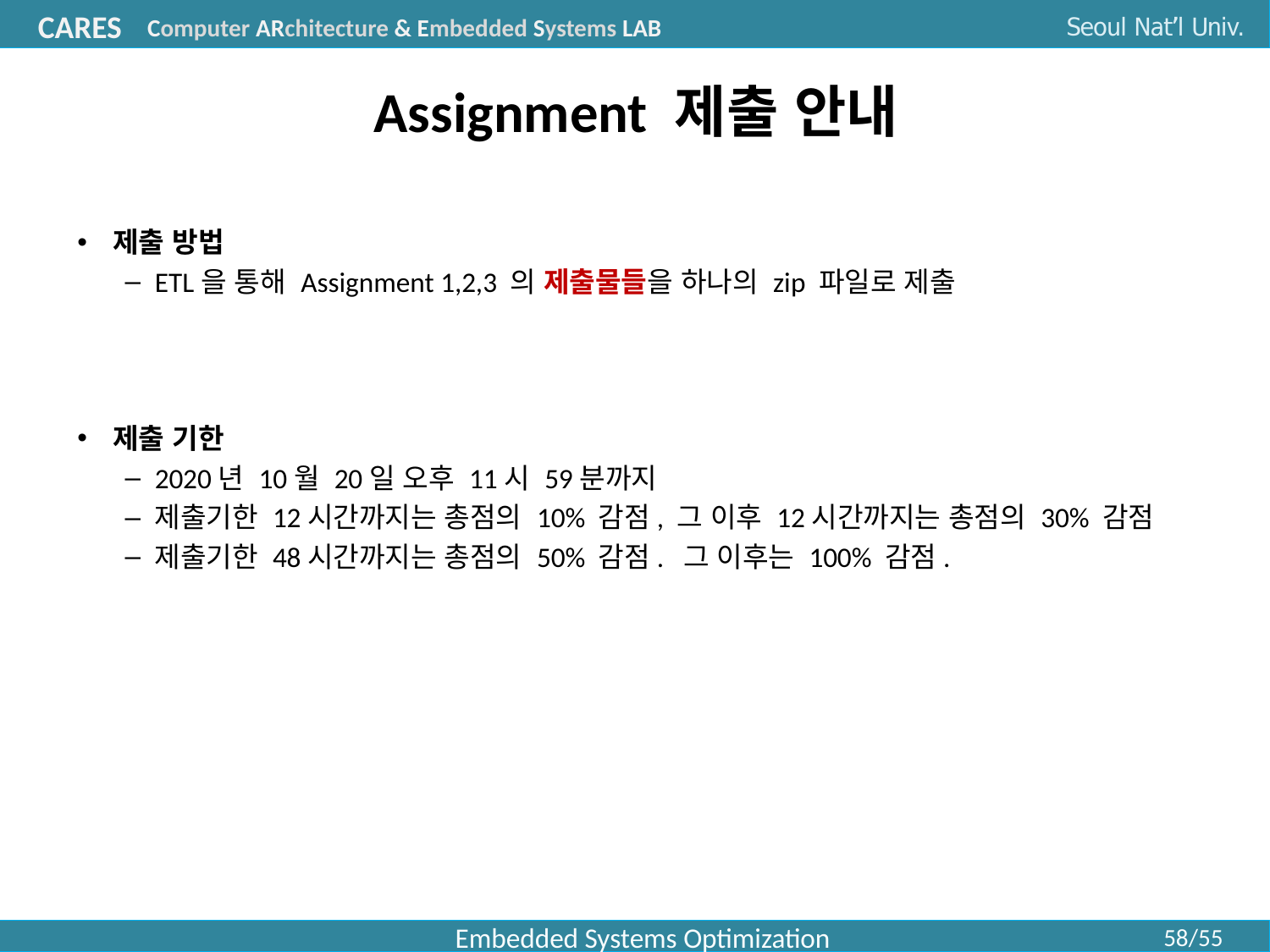

# Assignment 제출 안내
제출 방법
ETL을 통해 Assignment 1,2,3 의 제출물들을 하나의 zip 파일로 제출

제출 기한
2020년 10월 20일 오후 11시 59분까지
제출기한 12시간까지는 총점의 10% 감점, 그 이후 12시간까지는 총점의 30% 감점
제출기한 48시간까지는 총점의 50% 감점.  그 이후는 100% 감점.
Embedded Systems Optimization
58/55